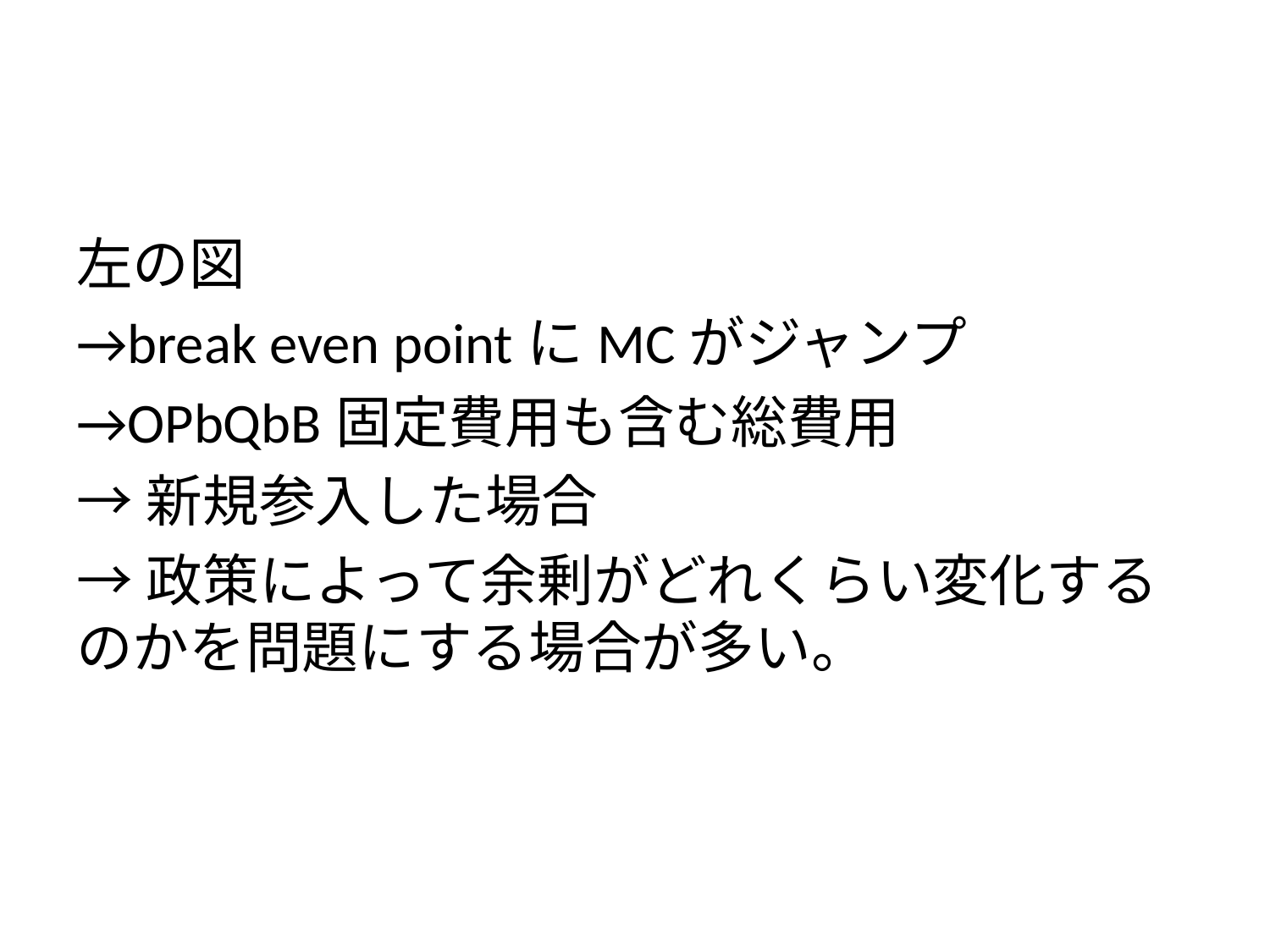

#
左の図
→break even pointにMCがジャンプ
→OPbQbB固定費用も含む総費用
→新規参入した場合
→政策によって余剰がどれくらい変化するのかを問題にする場合が多い。